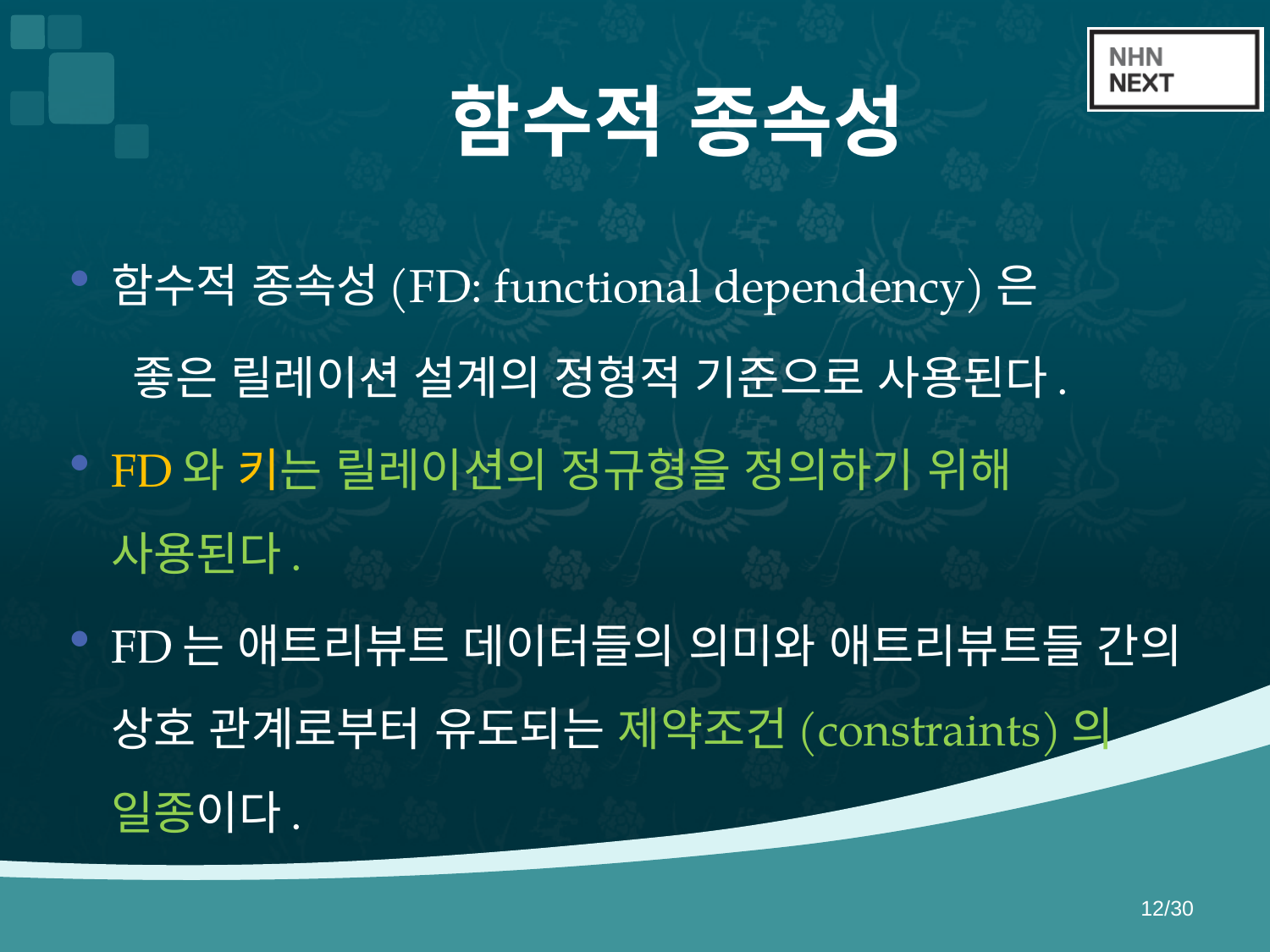

# 함수적 종속성
함수적 종속성(FD: functional dependency)은
    좋은 릴레이션 설계의 정형적 기준으로 사용된다.
FD와 키는 릴레이션의 정규형을 정의하기 위해 사용된다.
FD는 애트리뷰트 데이터들의 의미와 애트리뷰트들 간의 상호 관계로부터 유도되는 제약조건(constraints)의 일종이다.
12/30